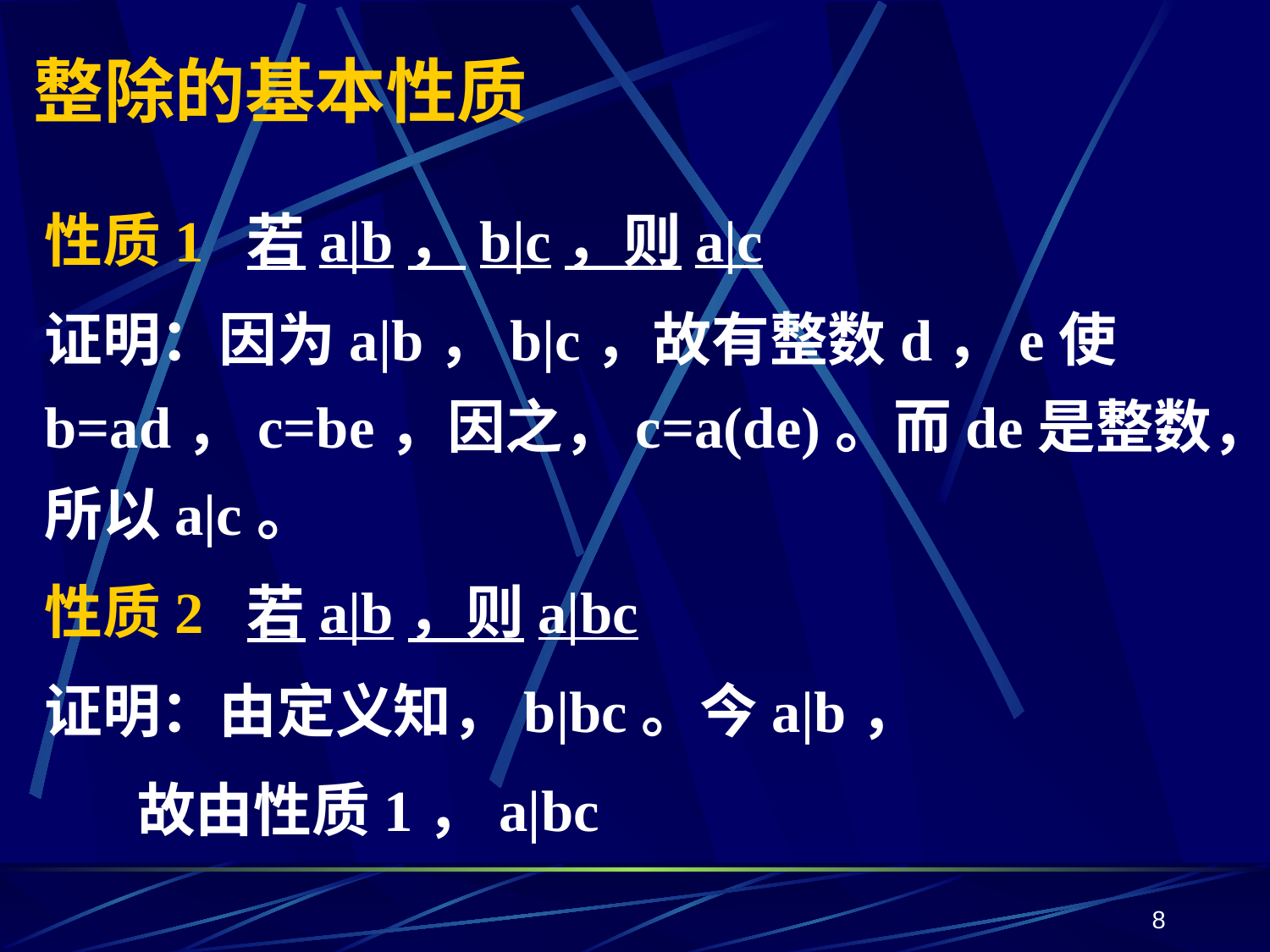

# 整除的基本性质
性质1  若a|b，b|c，则a|c
证明：因为a|b，b|c，故有整数d，e使b=ad，c=be，因之，c=a(de)。而de是整数，所以a|c。
性质2  若a|b，则a|bc
证明：由定义知，b|bc。今a|b，
      故由性质1，a|bc
8